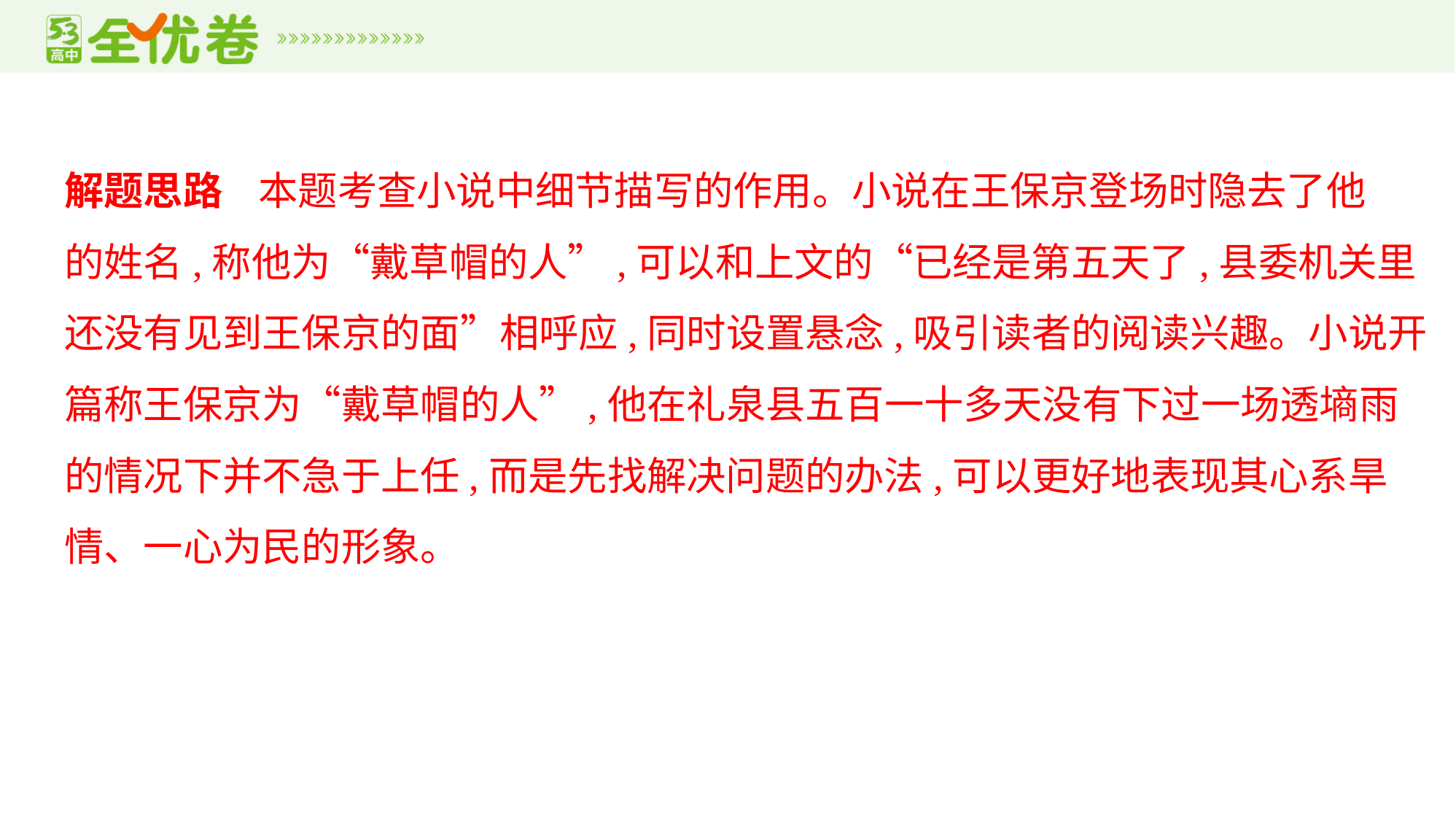

解题思路    本题考查小说中细节描写的作用。小说在王保京登场时隐去了他
的姓名,称他为“戴草帽的人”,可以和上文的“已经是第五天了,县委机关里
还没有见到王保京的面”相呼应,同时设置悬念,吸引读者的阅读兴趣。小说开
篇称王保京为“戴草帽的人”,他在礼泉县五百一十多天没有下过一场透墒雨
的情况下并不急于上任,而是先找解决问题的办法,可以更好地表现其心系旱
情、一心为民的形象。